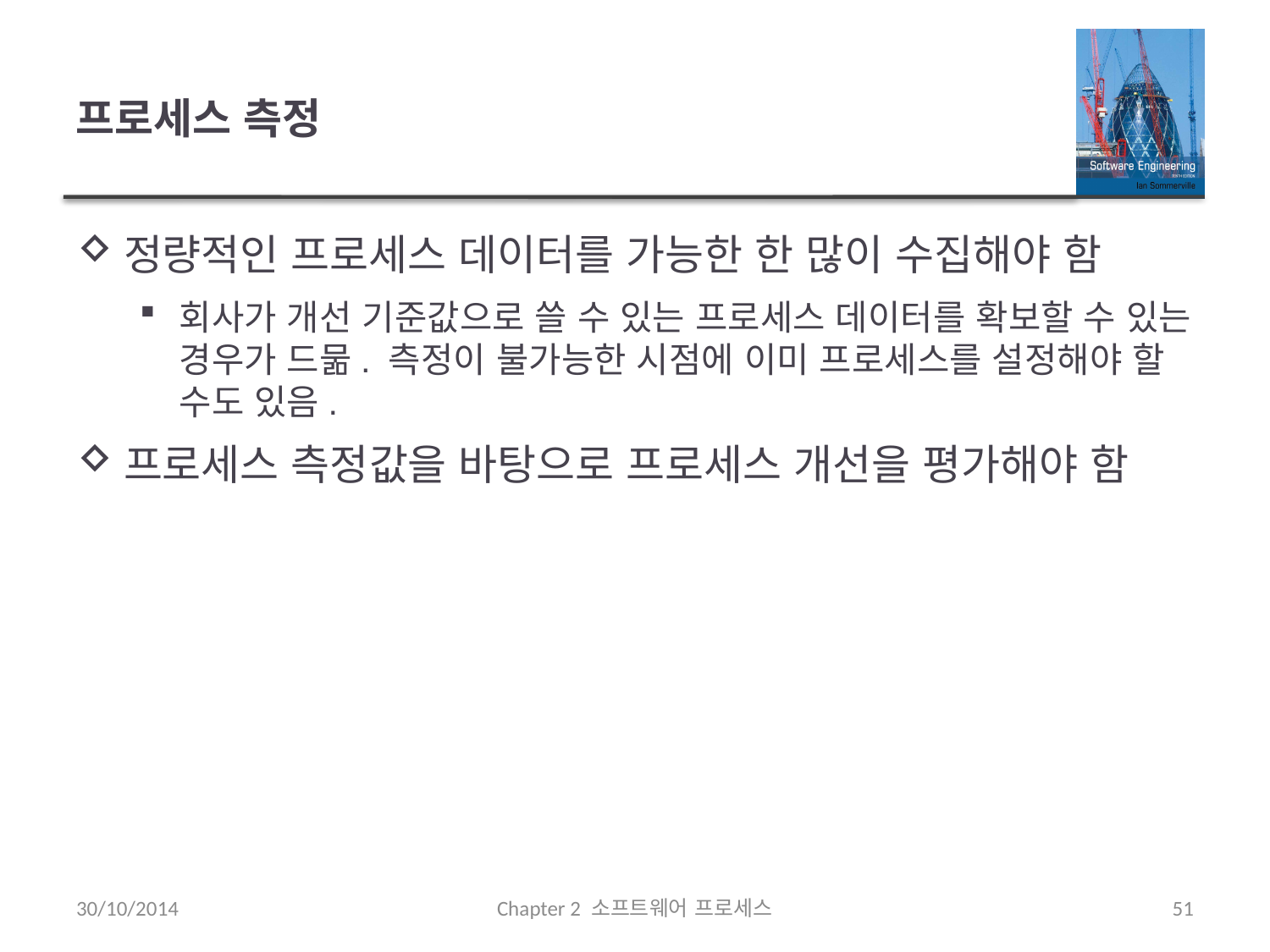

# 프로세스 측정
정량적인 프로세스 데이터를 가능한 한 많이 수집해야 함
회사가 개선 기준값으로 쓸 수 있는 프로세스 데이터를 확보할 수 있는 경우가 드묾. 측정이 불가능한 시점에 이미 프로세스를 설정해야 할 수도 있음.
프로세스 측정값을 바탕으로 프로세스 개선을 평가해야 함
30/10/2014
Chapter 2 소프트웨어 프로세스
51